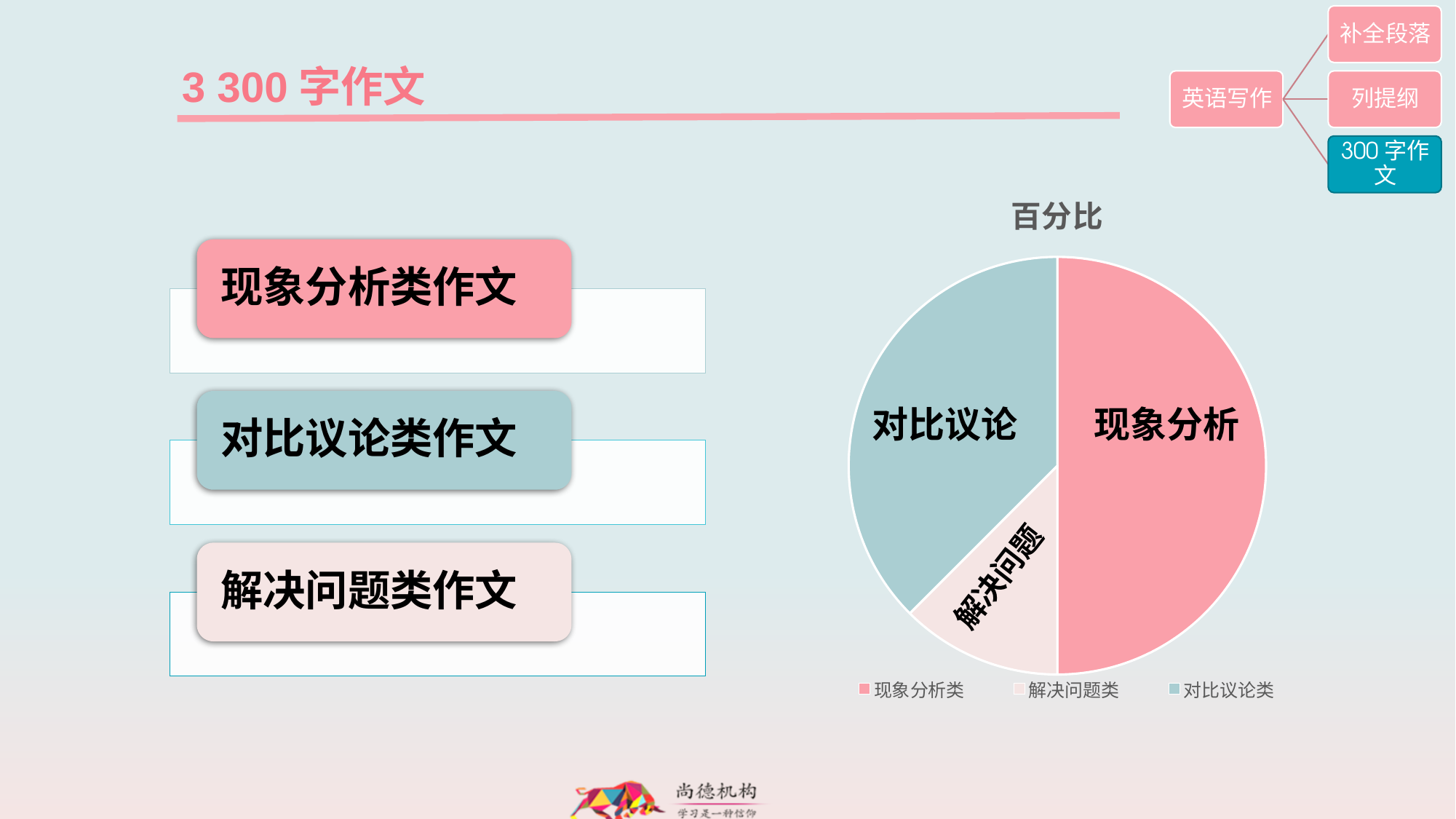

英语写作

补全段落

列提纲

300字作文
3 300字作文

### Chart: 百分比

| Category | 百分比 |
|---|---|
| 现象分析类 | 0.5 |
| 解决问题类 | 0.125 |
| 对比议论类 | 0.375 |
现象分析类作文
对比议论类作文
解决问题类作文
对比议论

现象分析

解决问题